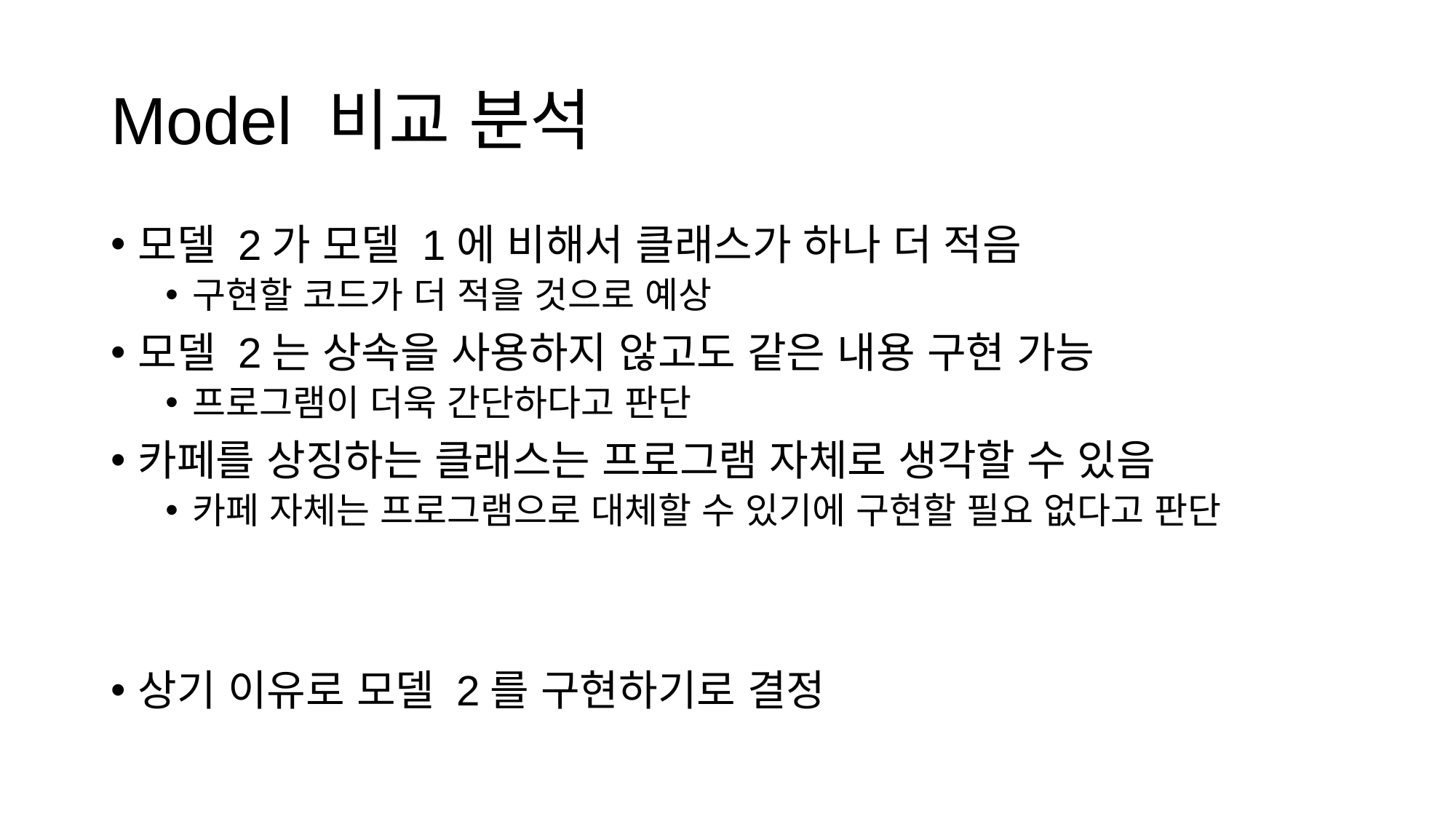

# Model 비교 분석
모델 2가 모델 1에 비해서 클래스가 하나 더 적음
구현할 코드가 더 적을 것으로 예상
모델 2는 상속을 사용하지 않고도 같은 내용 구현 가능
프로그램이 더욱 간단하다고 판단
카페를 상징하는 클래스는 프로그램 자체로 생각할 수 있음
카페 자체는 프로그램으로 대체할 수 있기에 구현할 필요 없다고 판단

상기 이유로 모델 2를 구현하기로 결정